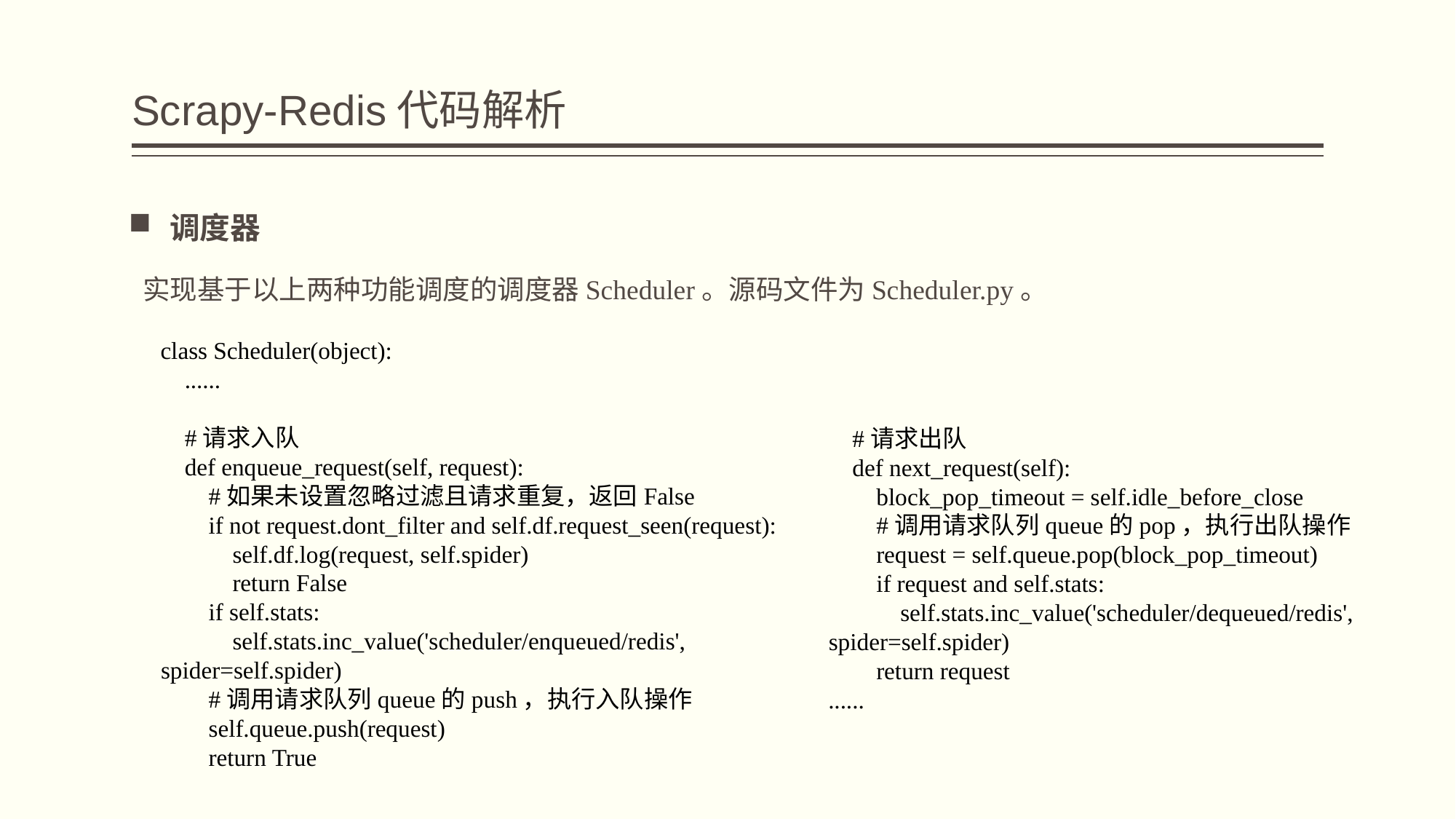

# Scrapy-Redis代码解析
调度器
实现基于以上两种功能调度的调度器Scheduler。源码文件为Scheduler.py。
class Scheduler(object):
    ......

    #请求入队
    def enqueue_request(self, request):
        #如果未设置忽略过滤且请求重复，返回False
        if not request.dont_filter and self.df.request_seen(request):
            self.df.log(request, self.spider)
            return False
        if self.stats:
            self.stats.inc_value('scheduler/enqueued/redis', spider=self.spider)
        #调用请求队列queue的push，执行入队操作
        self.queue.push(request)
        return True

    #请求出队
    def next_request(self):
        block_pop_timeout = self.idle_before_close
        #调用请求队列queue的pop，执行出队操作
        request = self.queue.pop(block_pop_timeout)
        if request and self.stats:
            self.stats.inc_value('scheduler/dequeued/redis', spider=self.spider)
        return request
......